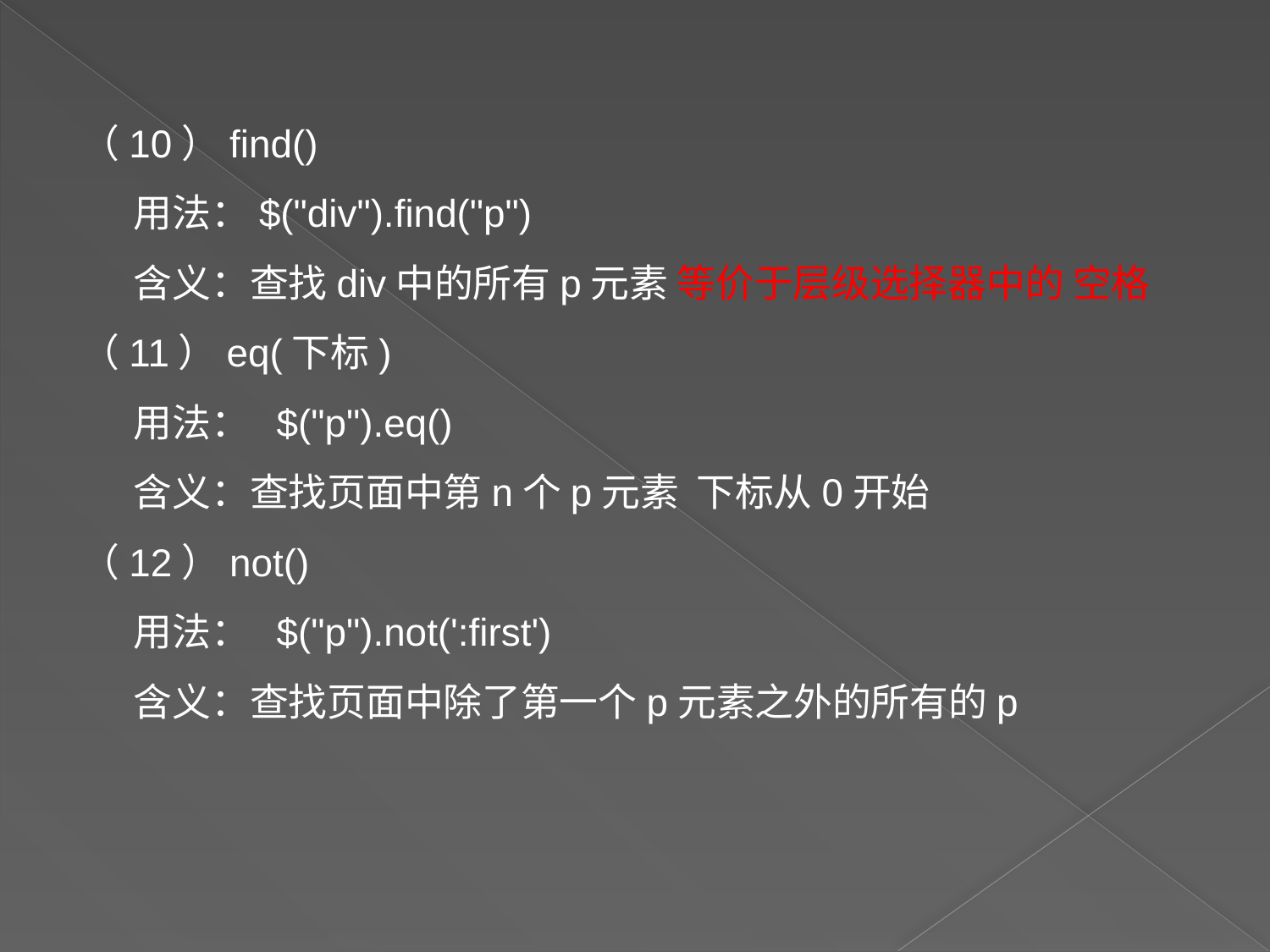

（10）find()
     用法：$("div").find("p")
     含义：查找div中的所有p元素 等价于层级选择器中的 空格
（11）eq(下标)
     用法：  $("p").eq()
     含义：查找页面中第n个p元素  下标从0开始
（12）not()
     用法：  $("p").not(':first')
     含义：查找页面中除了第一个p元素之外的所有的p